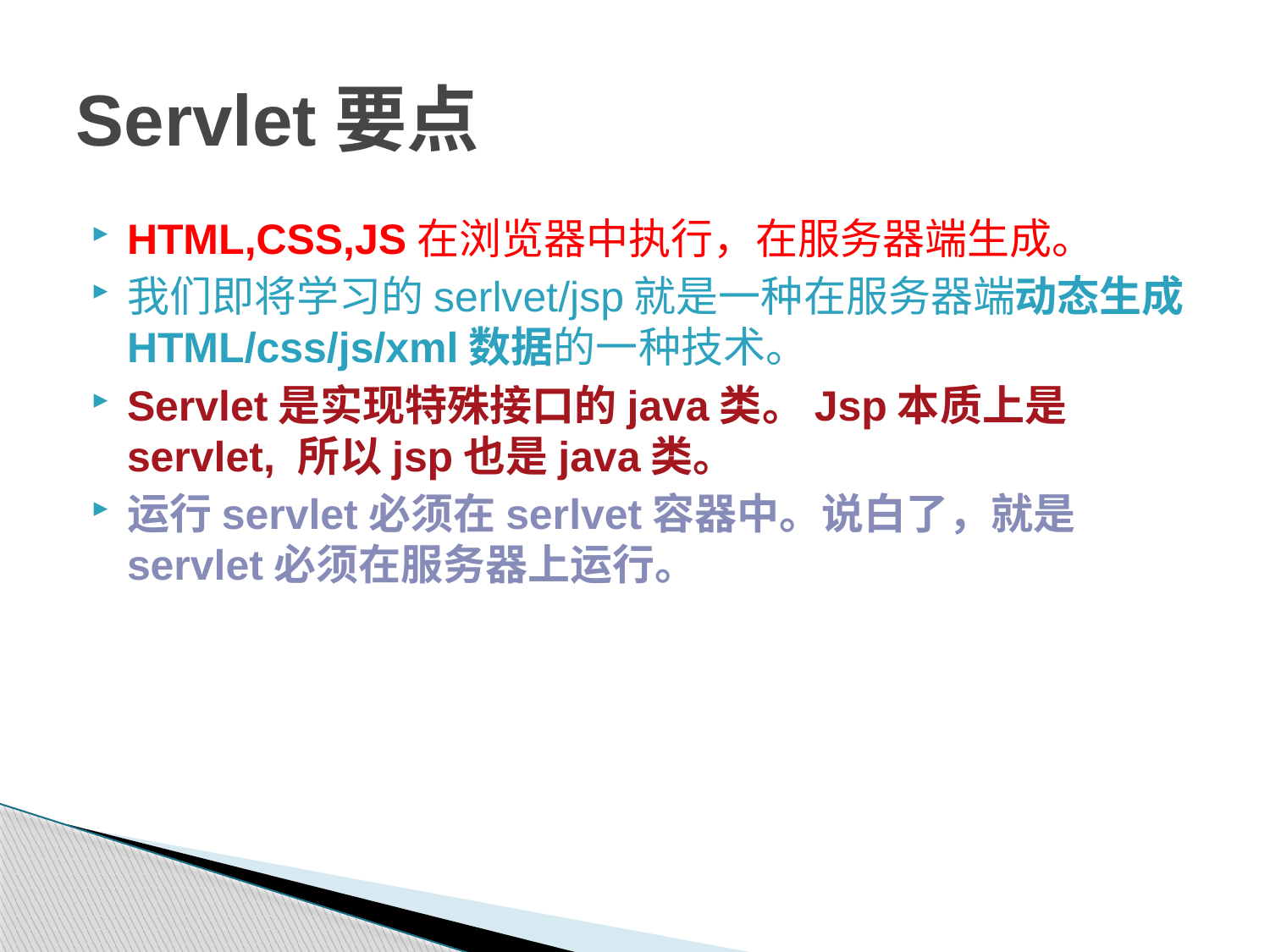

# Servlet要点
HTML,CSS,JS在浏览器中执行，在服务器端生成。
我们即将学习的serlvet/jsp就是一种在服务器端动态生成HTML/css/js/xml数据的一种技术。
Servlet是实现特殊接口的java类。Jsp本质上是servlet, 所以jsp也是java类。
运行servlet必须在serlvet容器中。说白了，就是servlet必须在服务器上运行。